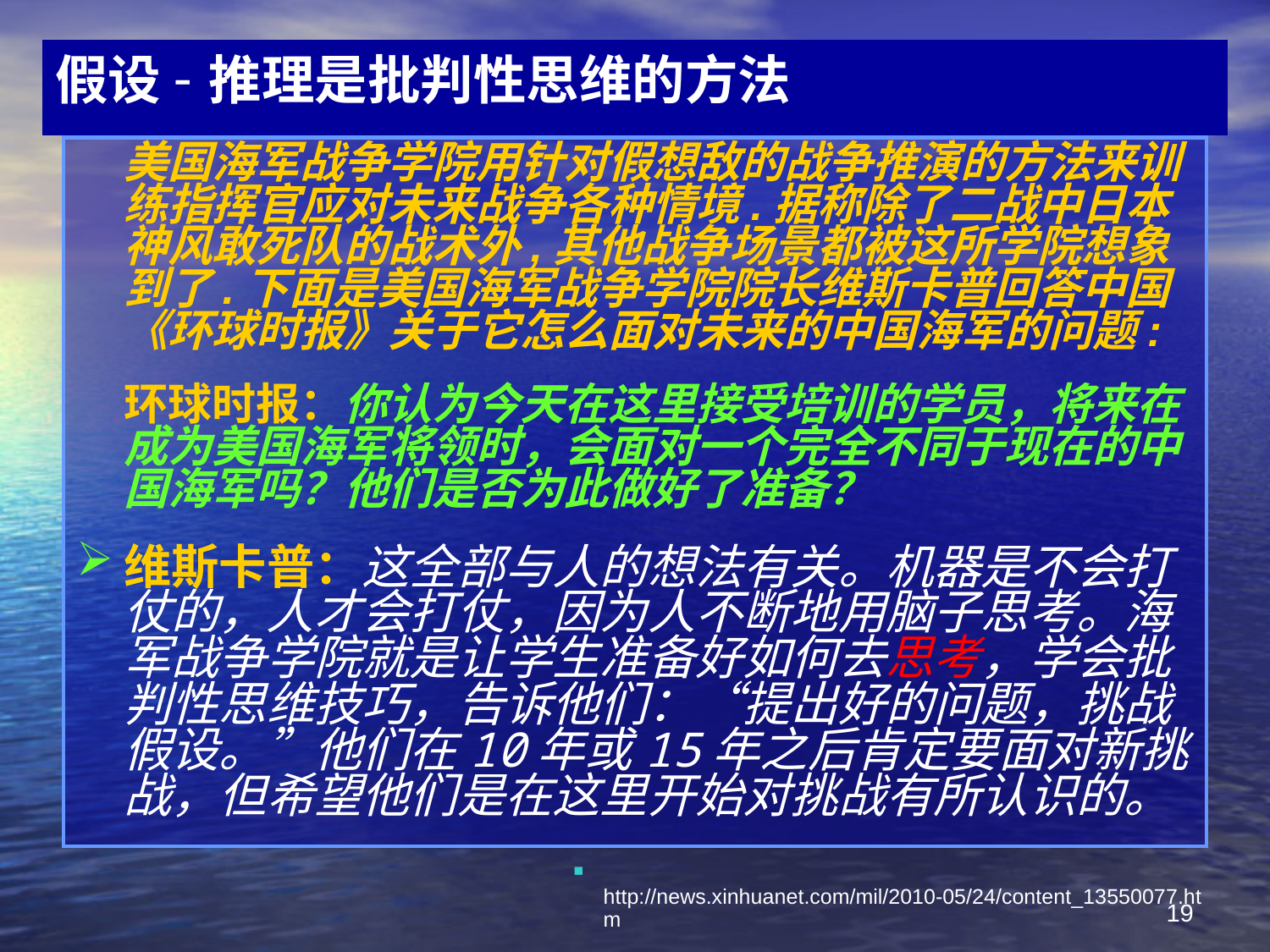

假设-推理是批判性思维的方法
	美国海军战争学院用针对假想敌的战争推演的方法来训练指挥官应对未来战争各种情境.据称除了二战中日本神风敢死队的战术外,其他战争场景都被这所学院想象到了.下面是美国海军战争学院院长维斯卡普回答中国《环球时报》关于它怎么面对未来的中国海军的问题:

	环球时报：你认为今天在这里接受培训的学员，将来在成为美国海军将领时，会面对一个完全不同于现在的中国海军吗？他们是否为此做好了准备？

维斯卡普：这全部与人的想法有关。机器是不会打仗的，人才会打仗，因为人不断地用脑子思考。海军战争学院就是让学生准备好如何去思考，学会批判性思维技巧，告诉他们：“提出好的问题，挑战假设。”他们在10年或15年之后肯定要面对新挑战，但希望他们是在这里开始对挑战有所认识的。

 http://news.xinhuanet.com/mil/2010-05/24/content_13550077.htm
19